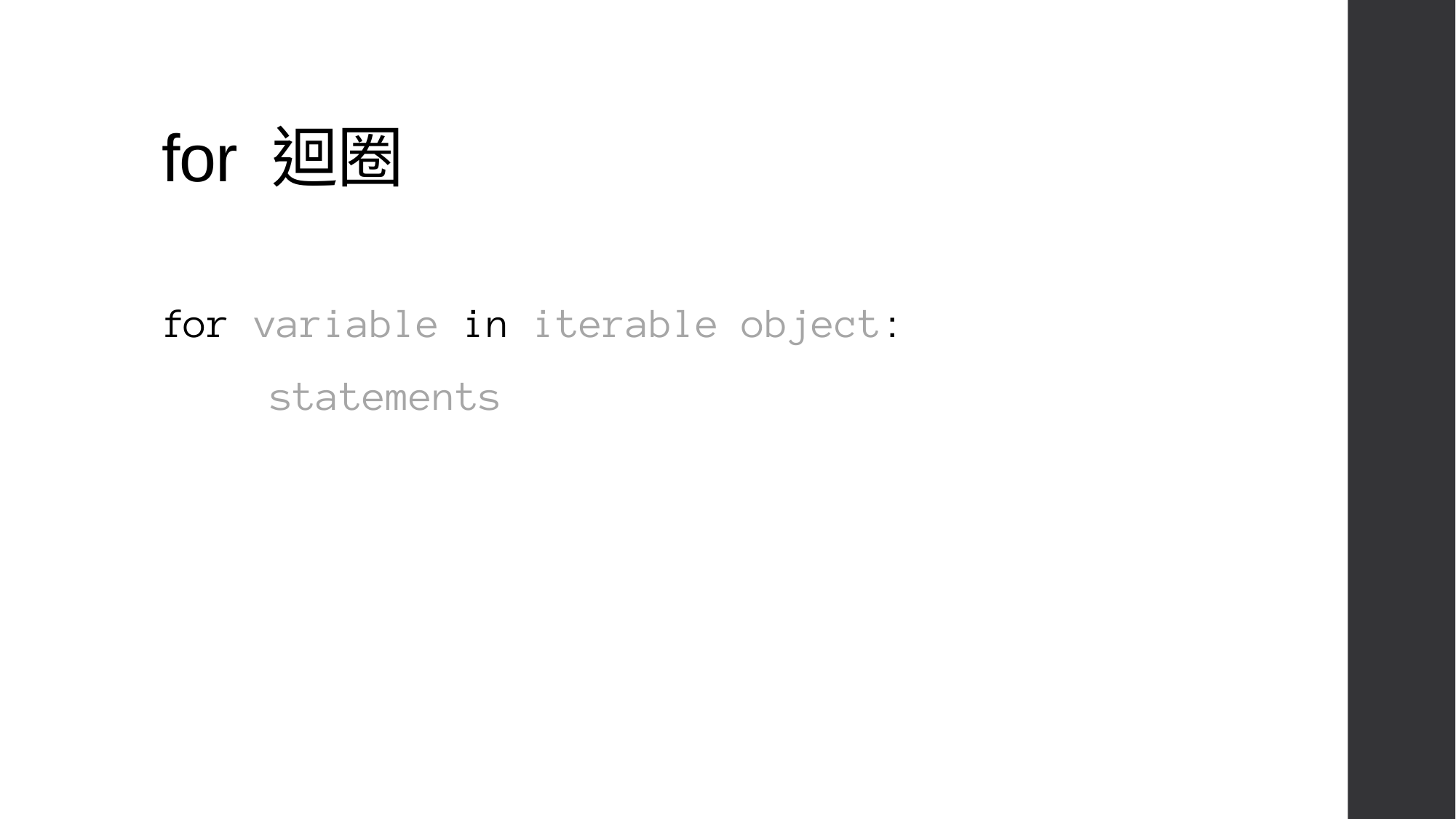

# for 迴圈

for variable in iterable object:
	statements